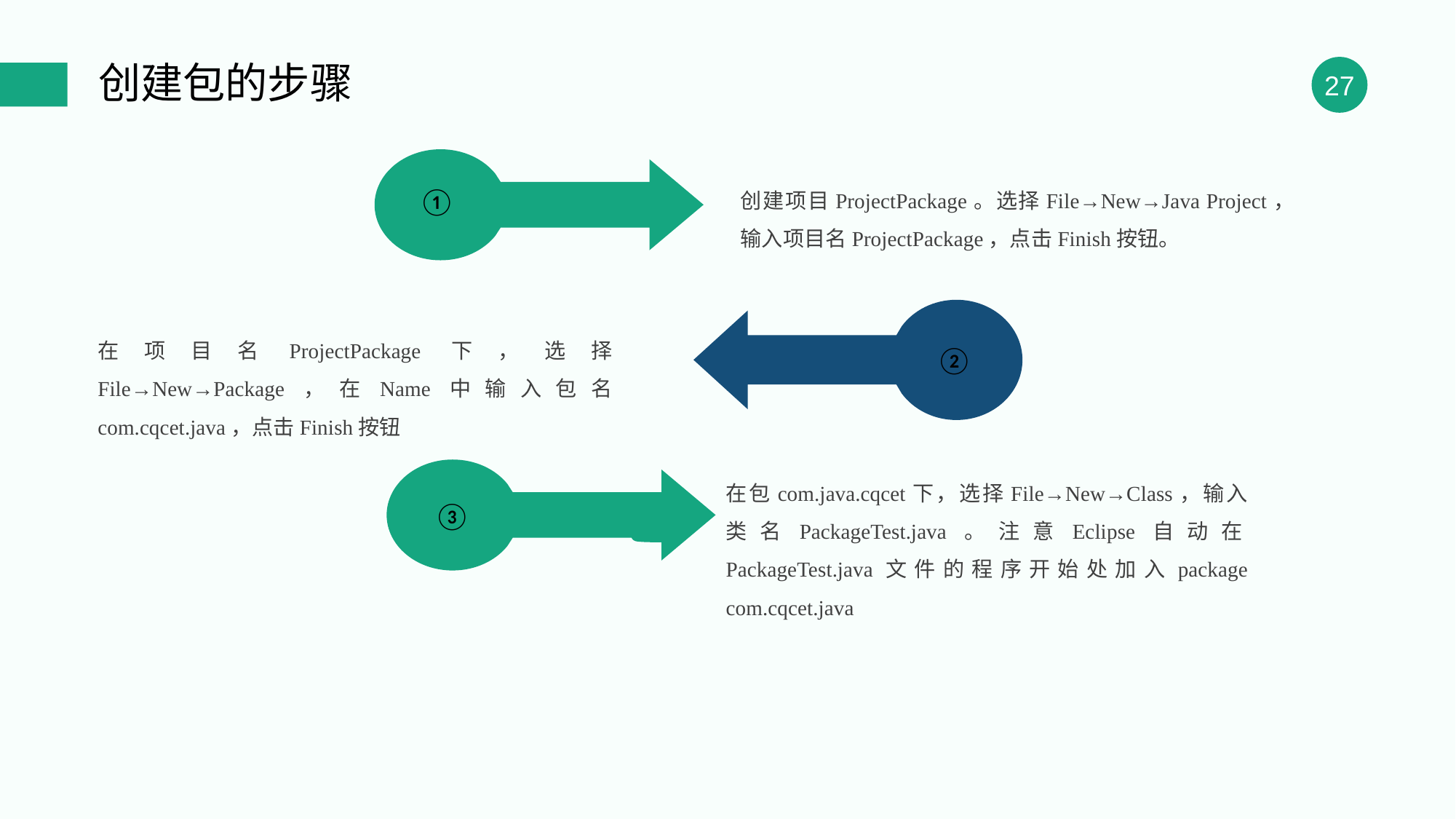

创建包的步骤

创建项目ProjectPackage。选择File→New→Java Project，输入项目名ProjectPackage，点击Finish按钮。
①

在项目名ProjectPackage下，选择File→New→Package，在Name中输入包名com.cqcet.java，点击Finish按钮
②

在包com.java.cqcet下，选择File→New→Class，输入类名PackageTest.java。注意Eclipse自动在PackageTest.java文件的程序开始处加入package com.cqcet.java
③